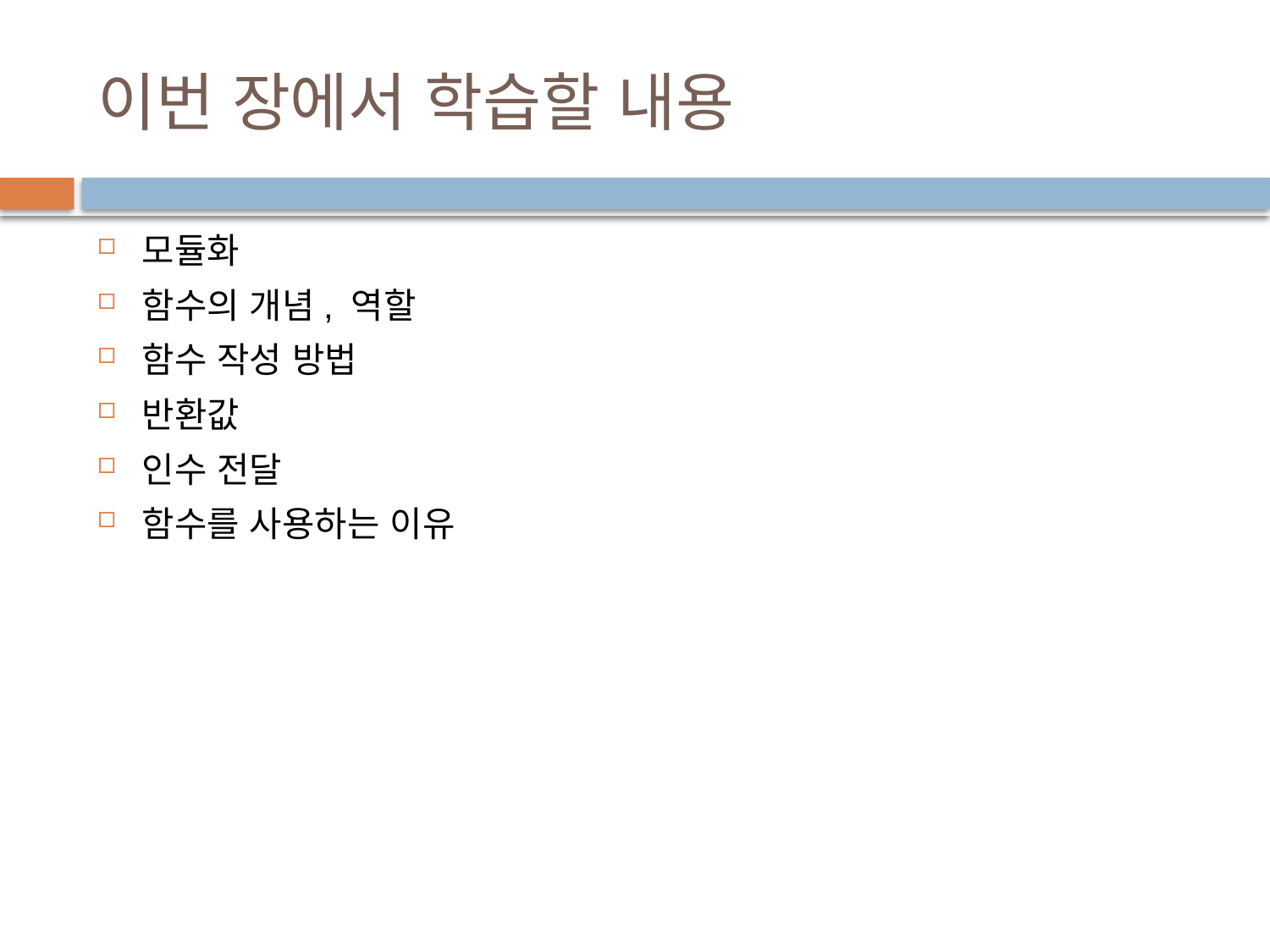

# 이번 장에서 학습할 내용
모듈화
함수의 개념, 역할
함수 작성 방법
반환값
인수 전달
함수를 사용하는 이유